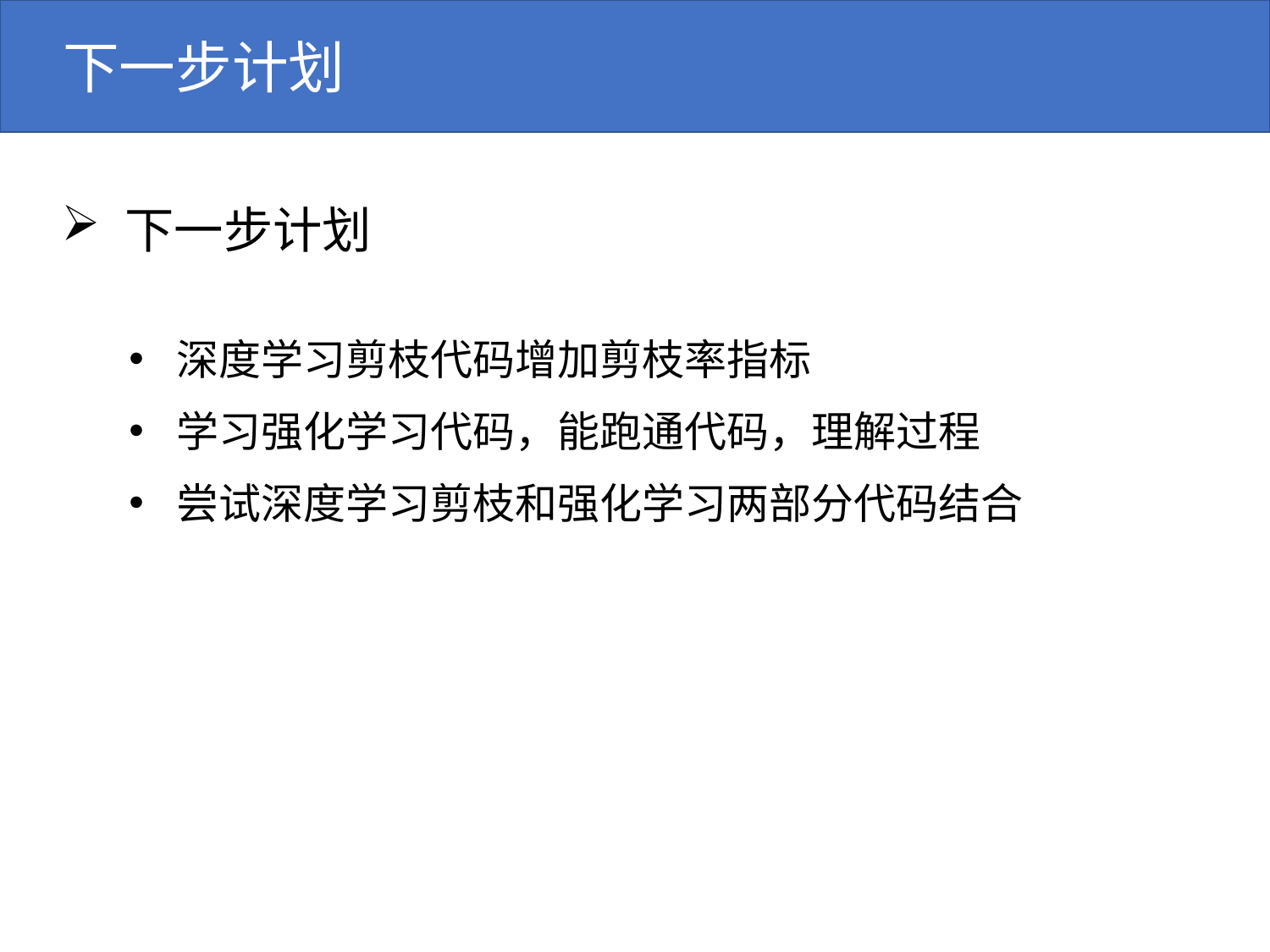

下一步计划
下一步计划
深度学习剪枝代码增加剪枝率指标
学习强化学习代码，能跑通代码，理解过程
尝试深度学习剪枝和强化学习两部分代码结合